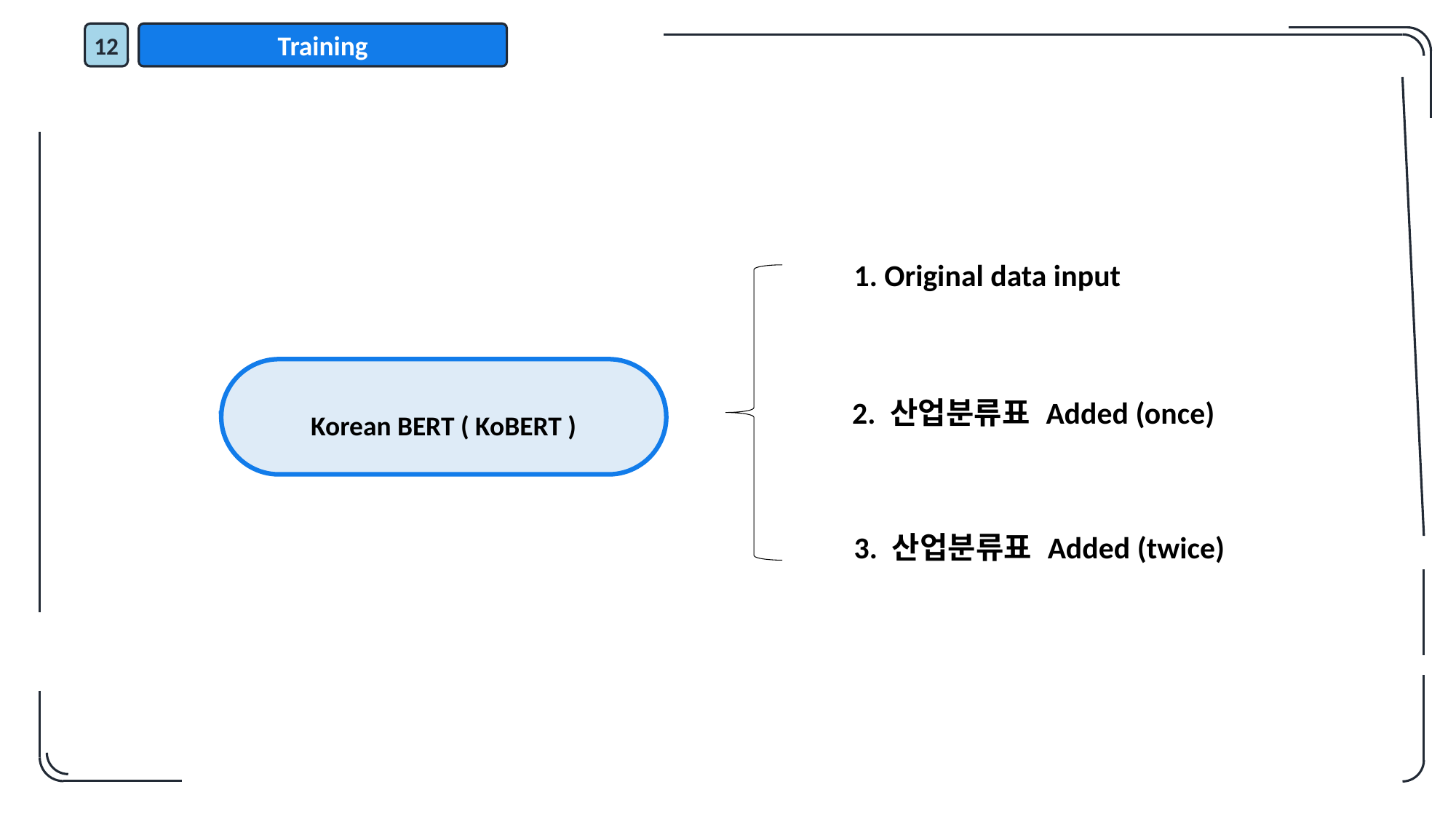

12
Training

1. Original data input

Korean BERT ( KoBERT )
2. 산업분류표 Added (once)
3. 산업분류표 Added (twice)